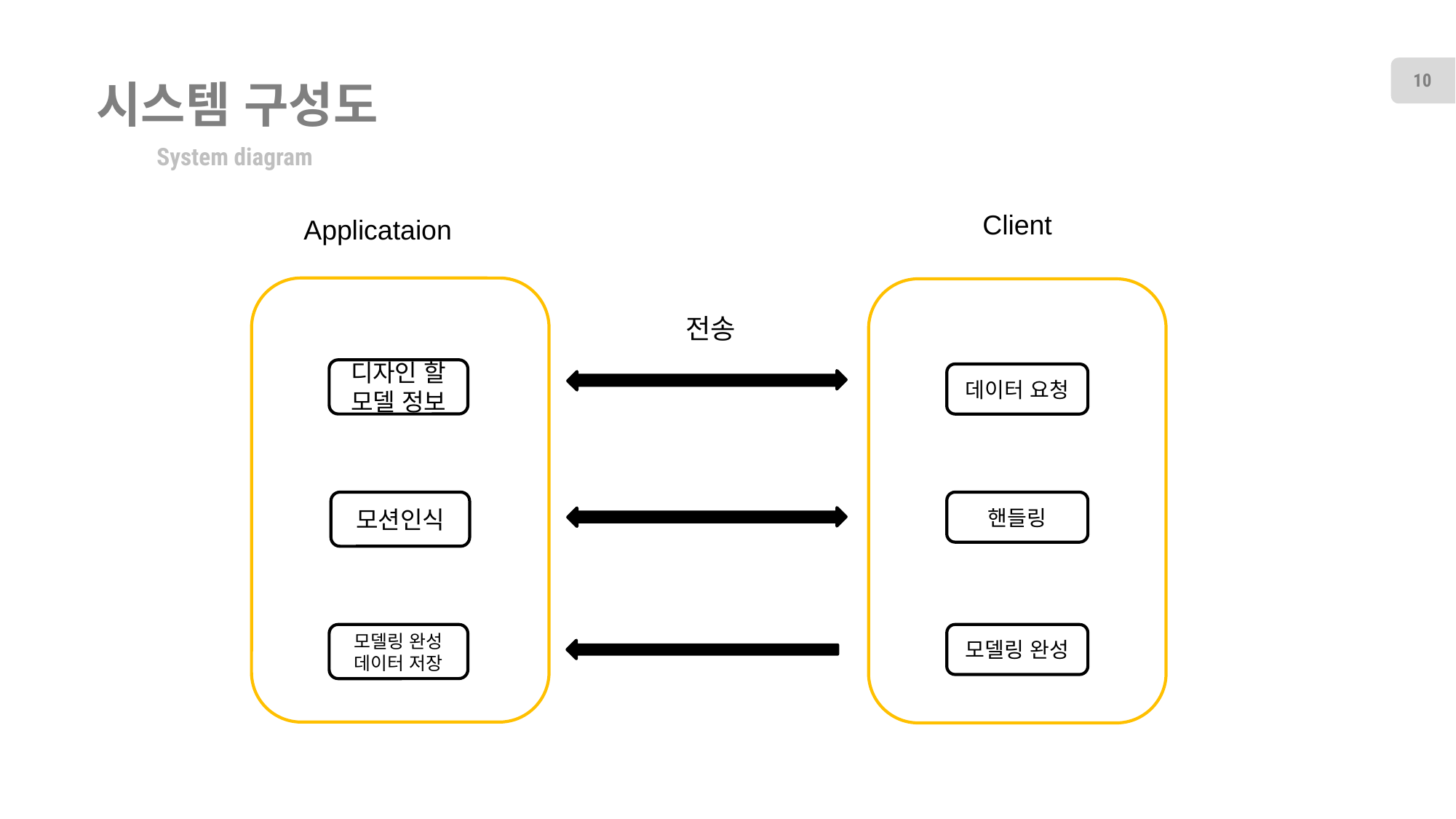

10
# 시스템 구성도
System diagram
Client
Applicataion

전송
디자인 할 모델 정보
데이터 요청

모션인식
핸들링

모델링 완성
데이터 저장
모델링 완성